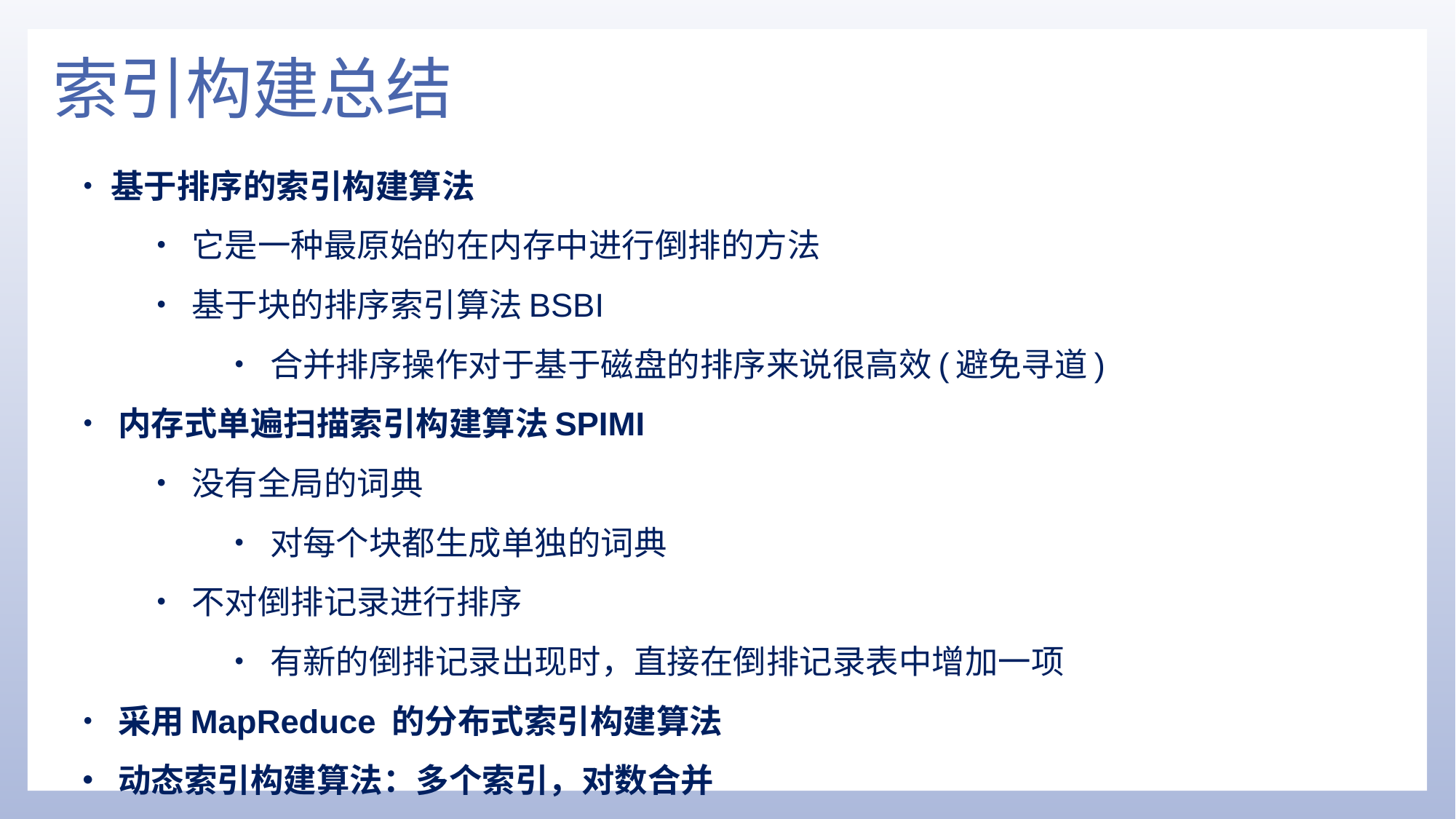

# 索引构建总结
•基于排序的索引构建算法
• 它是一种最原始的在内存中进行倒排的方法
• 基于块的排序索引算法BSBI
• 合并排序操作对于基于磁盘的排序来说很高效(避免寻道)
• 内存式单遍扫描索引构建算法SPIMI
• 没有全局的词典
• 对每个块都生成单独的词典
• 不对倒排记录进行排序
• 有新的倒排记录出现时，直接在倒排记录表中增加一项
• 采用MapReduce 的分布式索引构建算法
• 动态索引构建算法：多个索引，对数合并